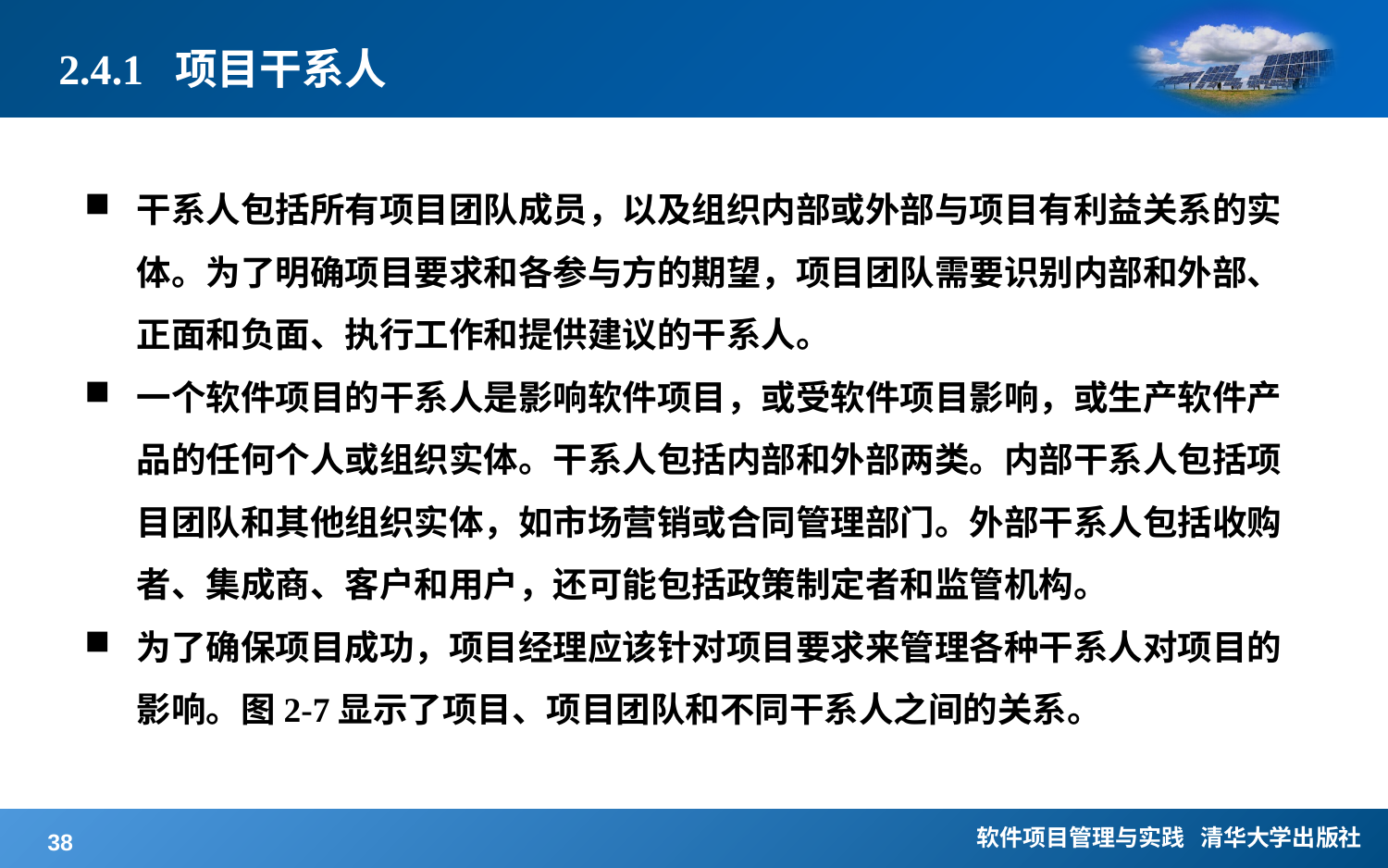

# 2.4.1  项目干系人
干系人包括所有项目团队成员，以及组织内部或外部与项目有利益关系的实体。为了明确项目要求和各参与方的期望，项目团队需要识别内部和外部、正面和负面、执行工作和提供建议的干系人。
一个软件项目的干系人是影响软件项目，或受软件项目影响，或生产软件产品的任何个人或组织实体。干系人包括内部和外部两类。内部干系人包括项目团队和其他组织实体，如市场营销或合同管理部门。外部干系人包括收购者、集成商、客户和用户，还可能包括政策制定者和监管机构。
为了确保项目成功，项目经理应该针对项目要求来管理各种干系人对项目的影响。图2-7显示了项目、项目团队和不同干系人之间的关系。